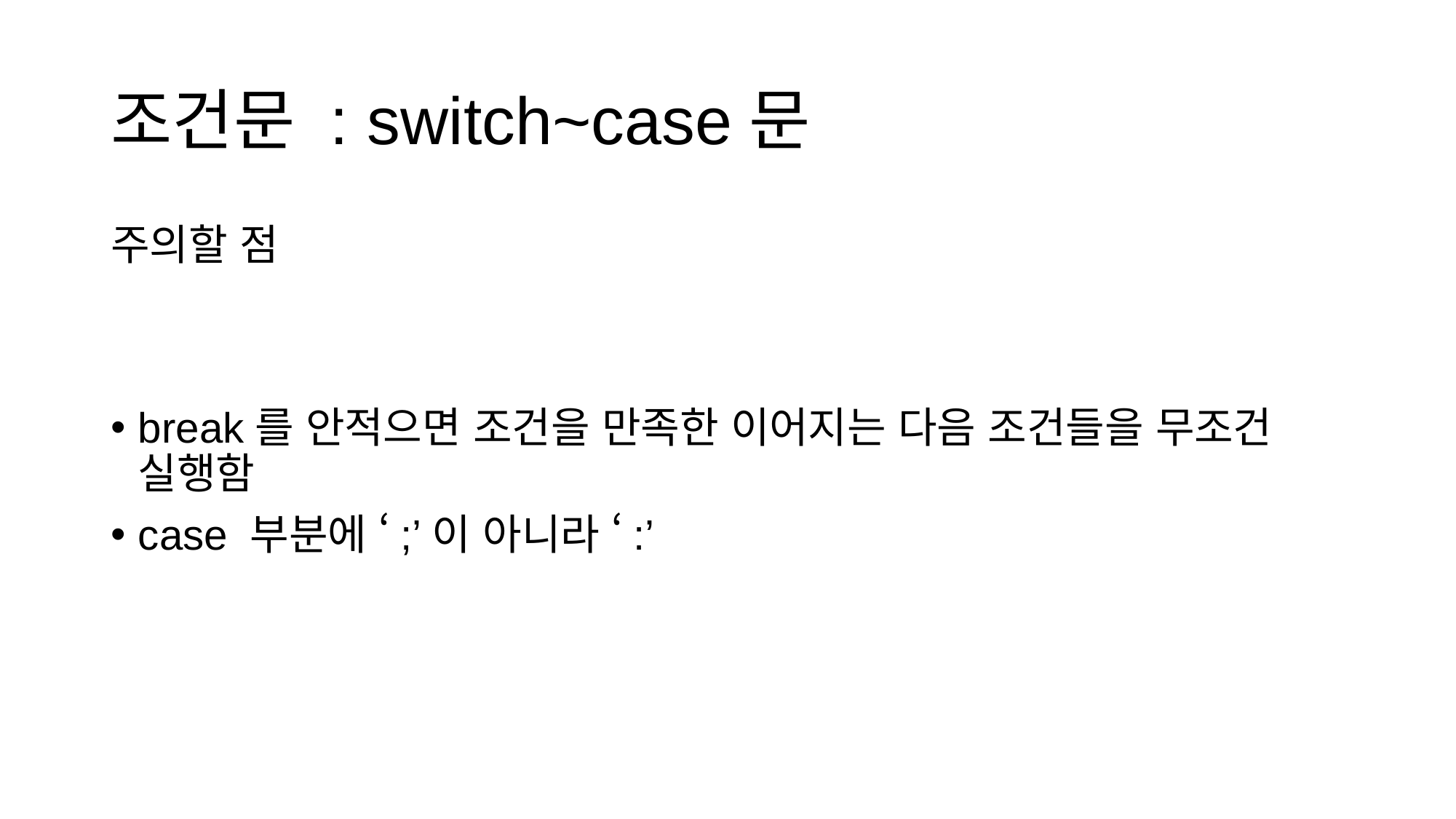

# 조건문 : switch~case문
주의할 점

break를 안적으면 조건을 만족한 이어지는 다음 조건들을 무조건 실행함
case 부분에 ‘;’이 아니라 ‘:’